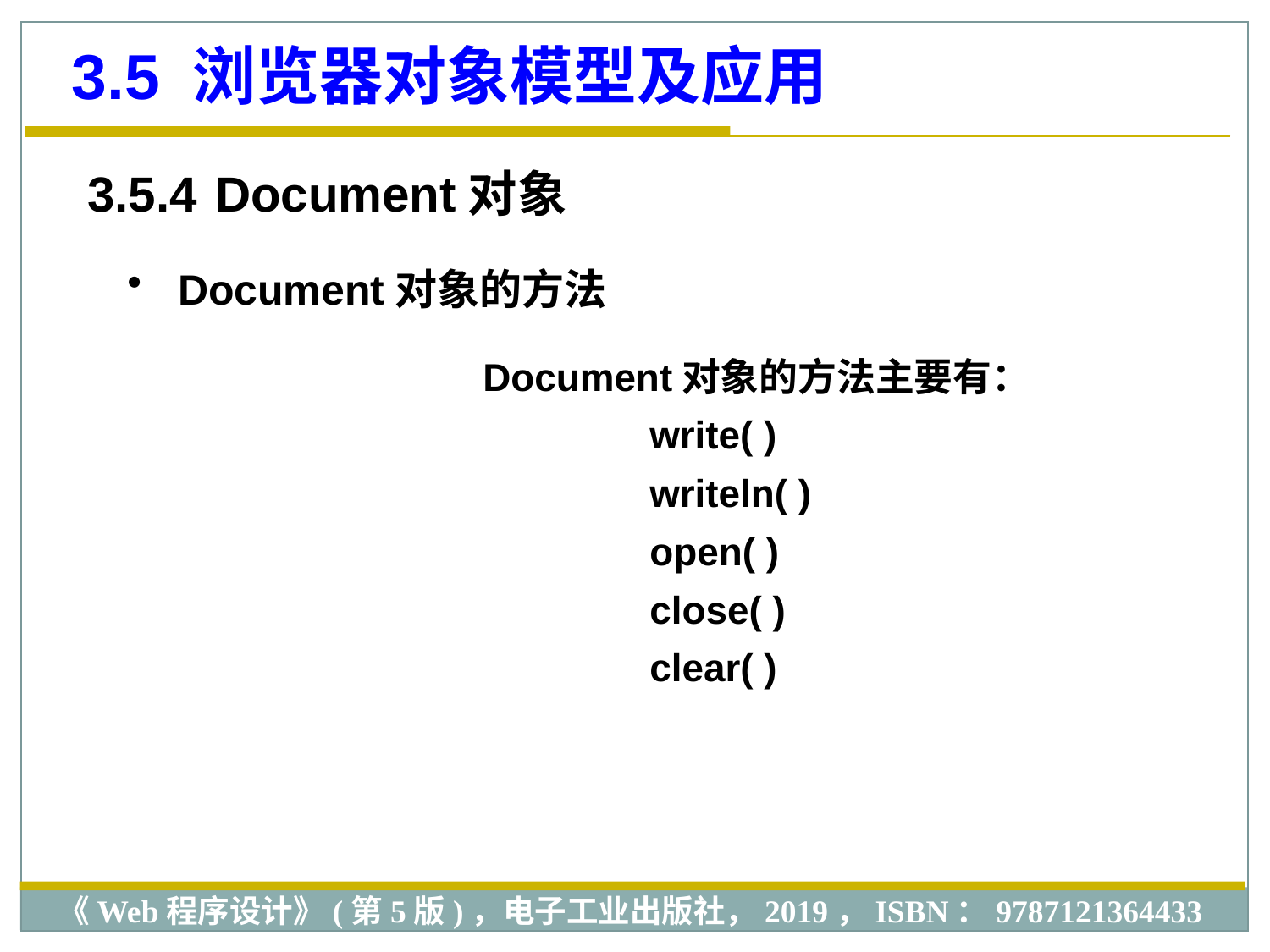

3.5 浏览器对象模型及应用
3.5.4  Document对象
  Document对象的方法
 Document对象的方法主要有：
      write( )
      writeln( )
      open( )
      close( )
      clear( )